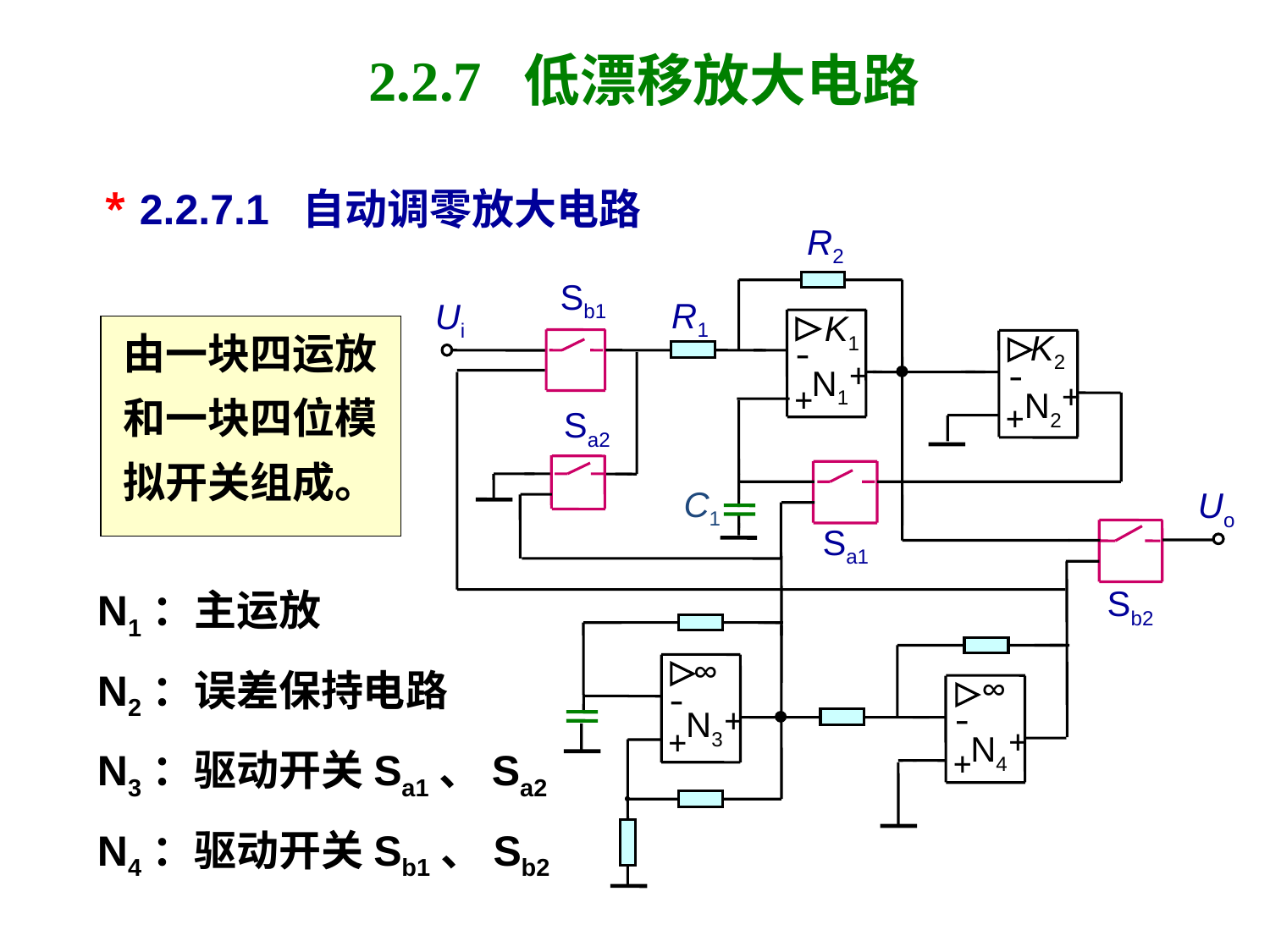

# 2.2.7  低漂移放大电路
* 2.2.7.1  自动调零放大电路
R2

Sb1

R1
Ui
K1

K2

-

-
+

N1

+
+
N2

+

Sa2

C1
Uo

Sa1

Sb2

∞

∞

-

-
+
N3

+
+

N4

+

由一块四运放
和一块四位模
拟开关组成。
N1：主运放
N2：误差保持电路
N3：驱动开关Sa1、Sa2
N4：驱动开关Sb1、Sb2